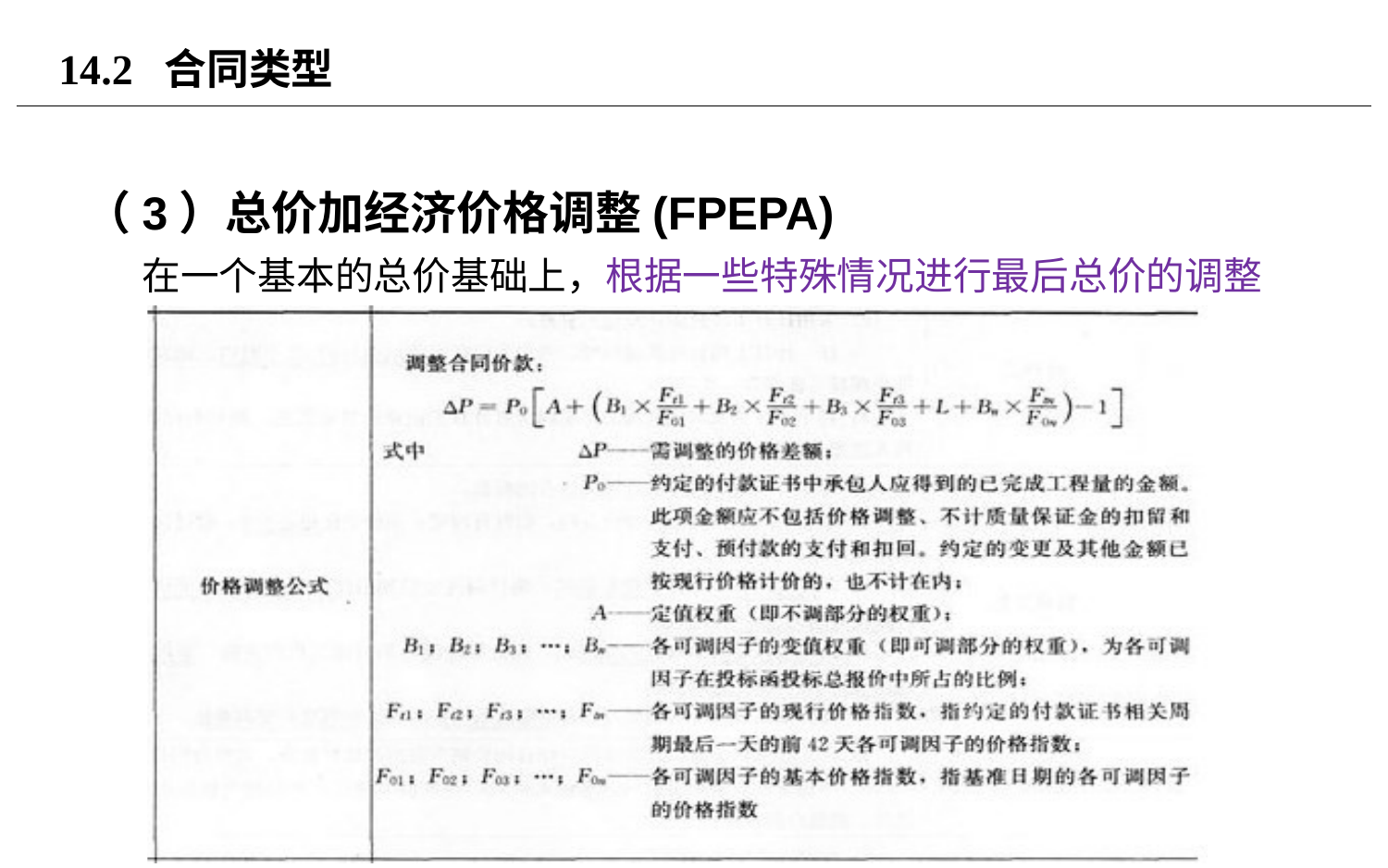

# 14.2  合同类型
（3）总价加经济价格调整(FPEPA)
在一个基本的总价基础上，根据一些特殊情况进行最后总价的调整